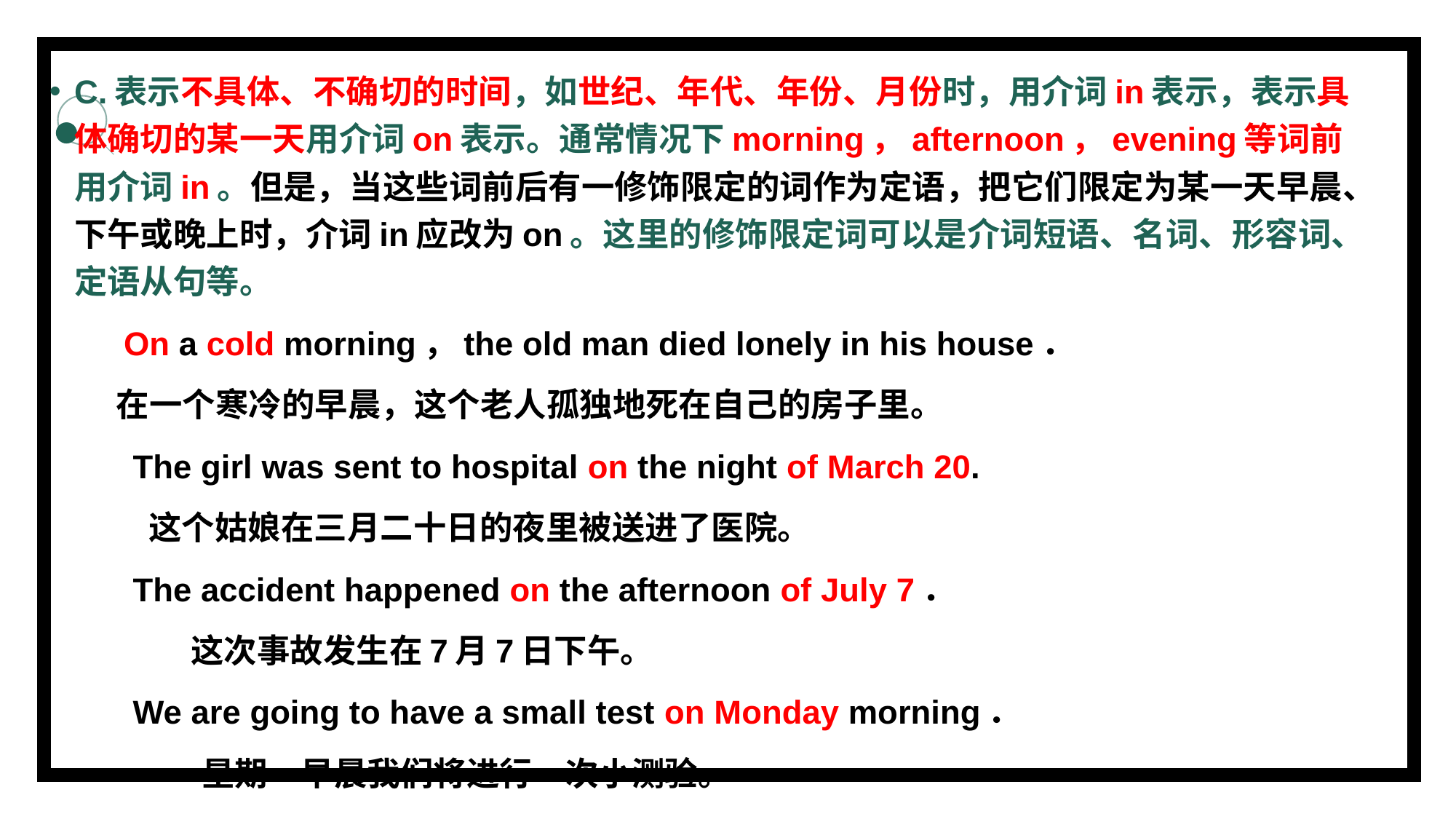

C.表示不具体、不确切的时间，如世纪、年代、年份、月份时，用介词in表示，表示具体确切的某一天用介词on表示。通常情况下morning，afternoon，evening等词前用介词in。但是，当这些词前后有一修饰限定的词作为定语，把它们限定为某一天早晨、下午或晚上时，介词in应改为on。这里的修饰限定词可以是介词短语、名词、形容词、定语从句等。
        On a cold morning，the old man died lonely in his house．
        在一个寒冷的早晨，这个老人孤独地死在自己的房子里。
         The girl was sent to hospital on the night of March 20.
　　　这个姑娘在三月二十日的夜里被送进了医院。
         The accident happened on the afternoon of July 7．
                  这次事故发生在7月7日下午。
         We are going to have a small test on Monday morning．
               　星期一早晨我们将进行一次小测验。